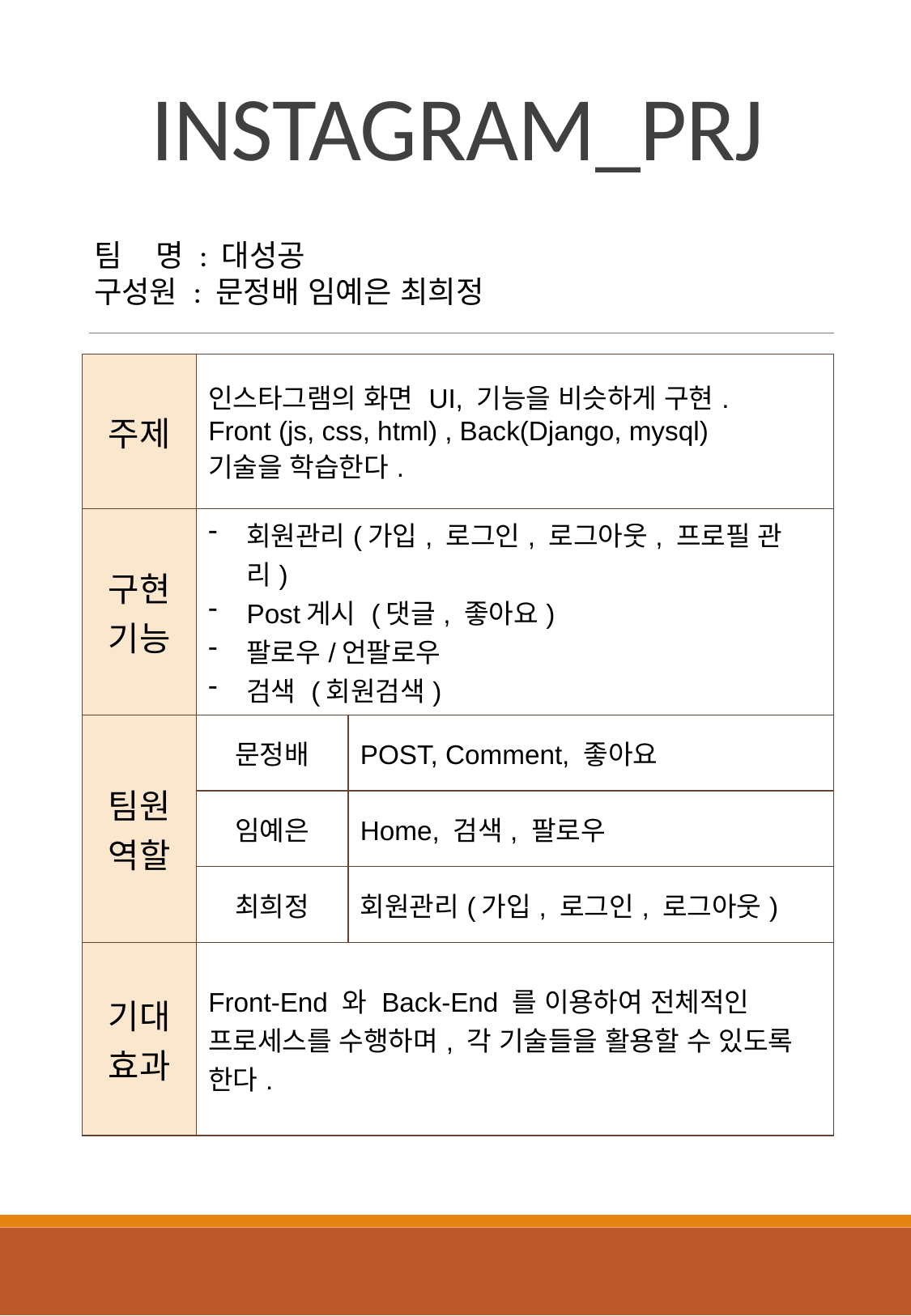

# INSTAGRAM_PRJ
팀    명 : 대성공
구성원 : 문정배 임예은 최희정
| 주제 | 인스타그램의 화면 UI, 기능을 비슷하게 구현. Front (js, css, html) , Back(Django, mysql) 기술을 학습한다. |  |
| --- | --- | --- |
| 구현 기능 | 회원관리(가입, 로그인, 로그아웃, 프로필 관리) Post게시 (댓글, 좋아요) 팔로우/언팔로우 검색 (회원검색) |  |
| 팀원 역할 | 문정배 | POST, Comment, 좋아요 |
|  | 임예은 | Home, 검색, 팔로우 |
|  | 최희정 | 회원관리(가입, 로그인, 로그아웃) |
| 기대효과 | Front-End 와 Back-End 를 이용하여 전체적인 프로세스를 수행하며, 각 기술들을 활용할 수 있도록 한다. |  |